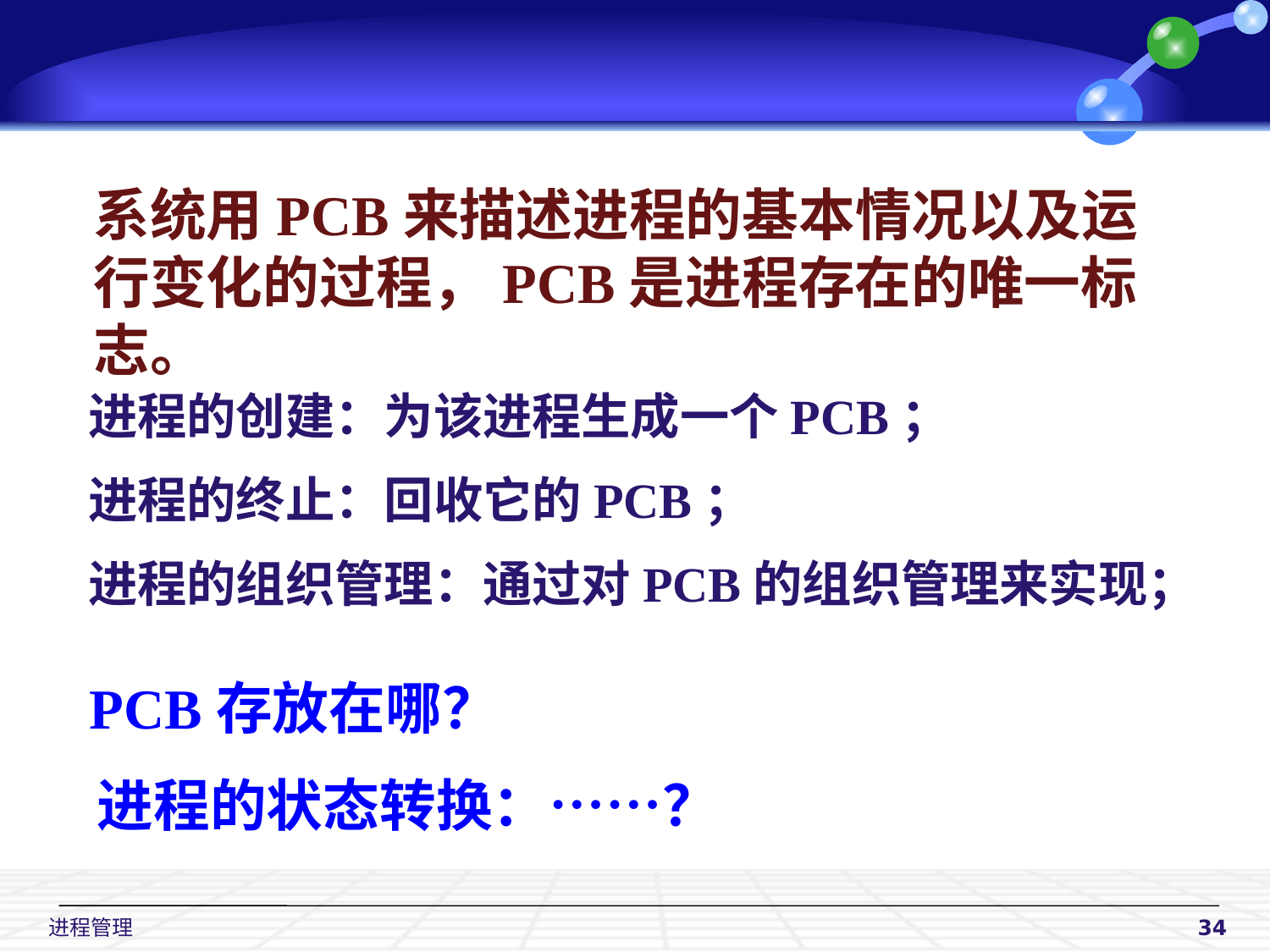

系统用PCB来描述进程的基本情况以及运行变化的过程，PCB是进程存在的唯一标志。
进程的创建：为该进程生成一个PCB；
进程的终止：回收它的PCB；
进程的组织管理：通过对PCB的组织管理来实现；
PCB存放在哪？
进程的状态转换：……？
   进程管理
34